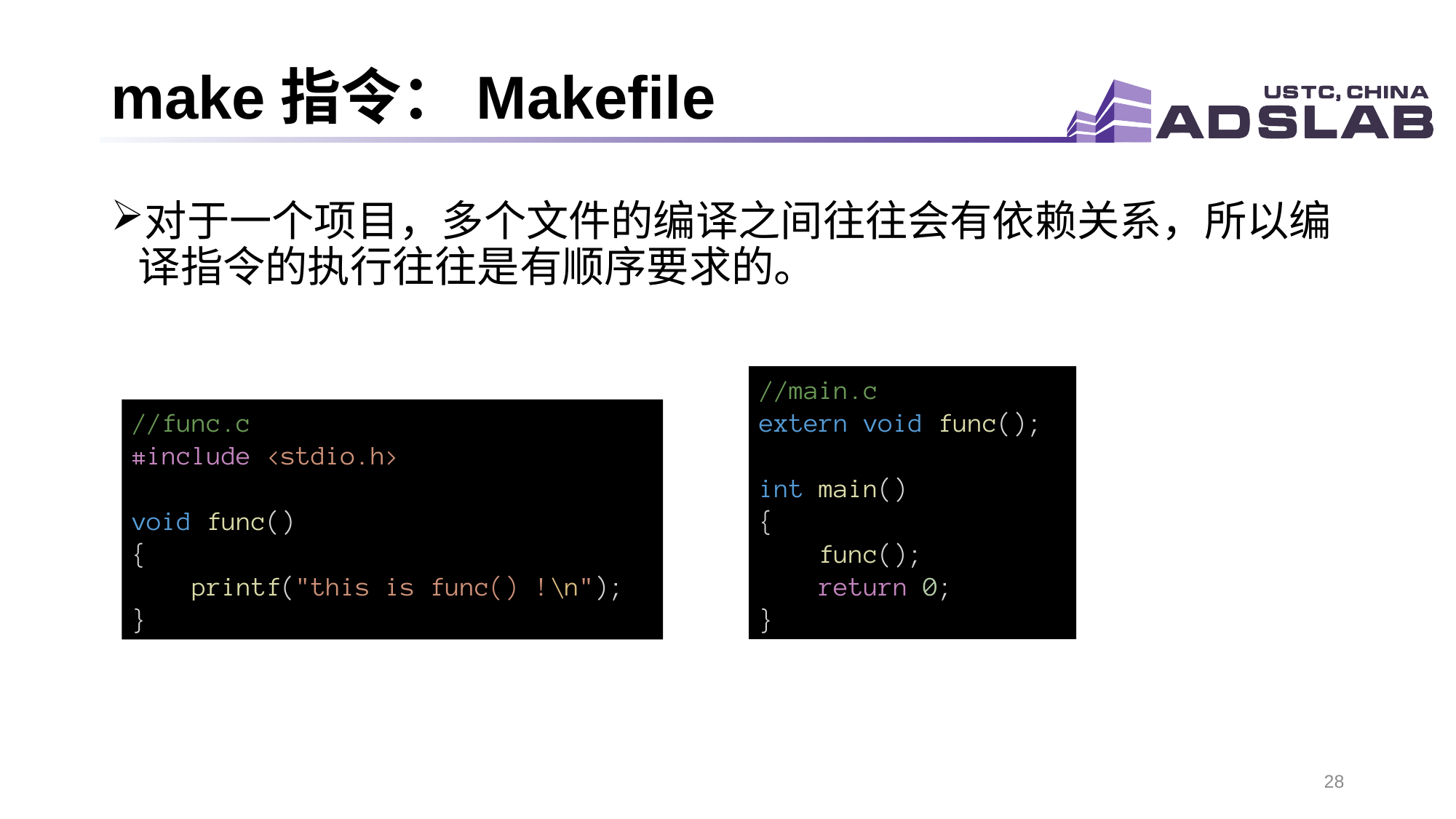

# make指令：Makefile
对于一个项目，多个文件的编译之间往往会有依赖关系，所以编译指令的执行往往是有顺序要求的。
//main.c
extern void func();

int main()
{
    func();
    return 0;
}
//func.c
#include <stdio.h>

void func()
{
    printf("this is func() !\n");
}
28